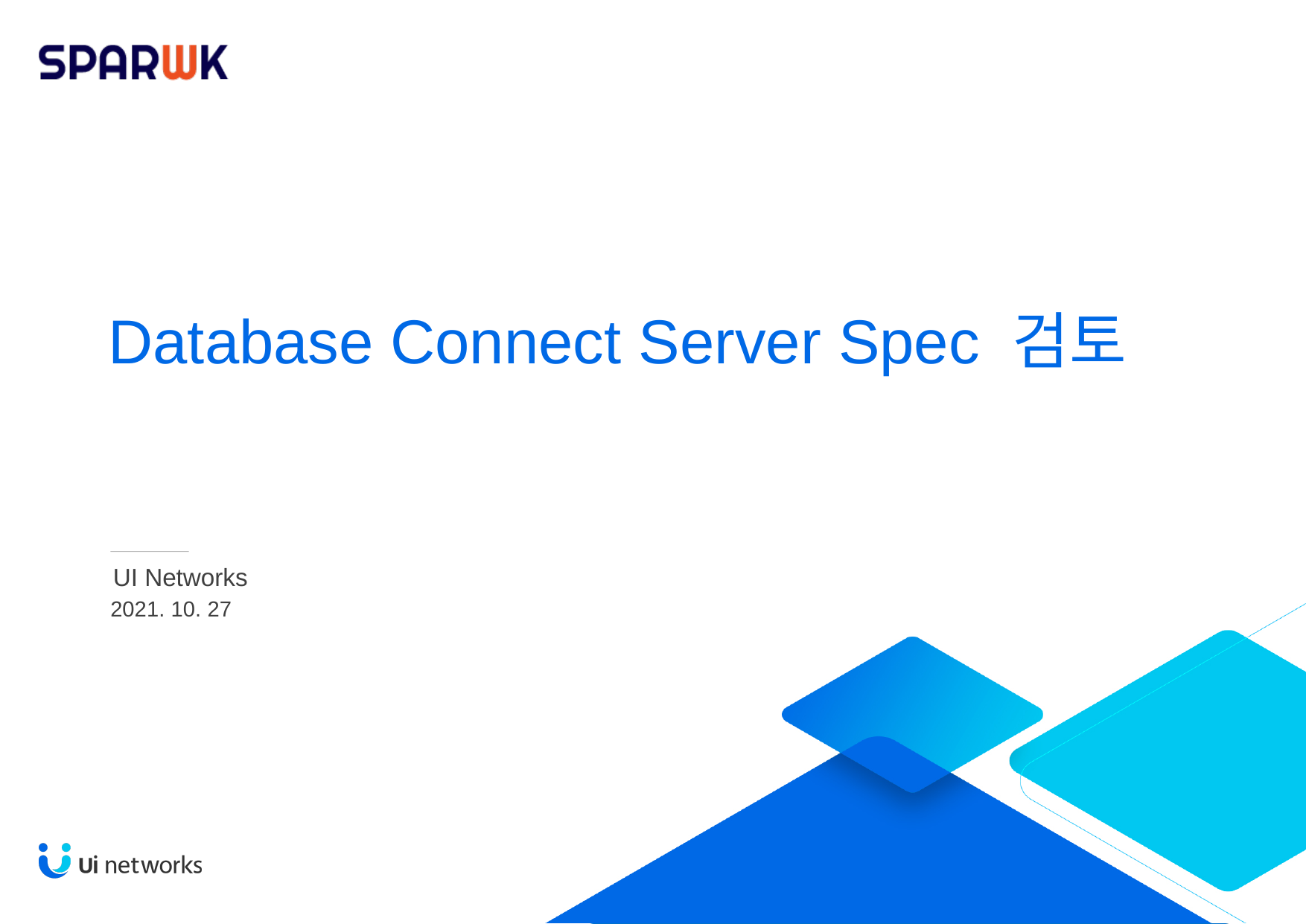

Database Connect Server Spec 검토
UI Networks
2021. 10. 27